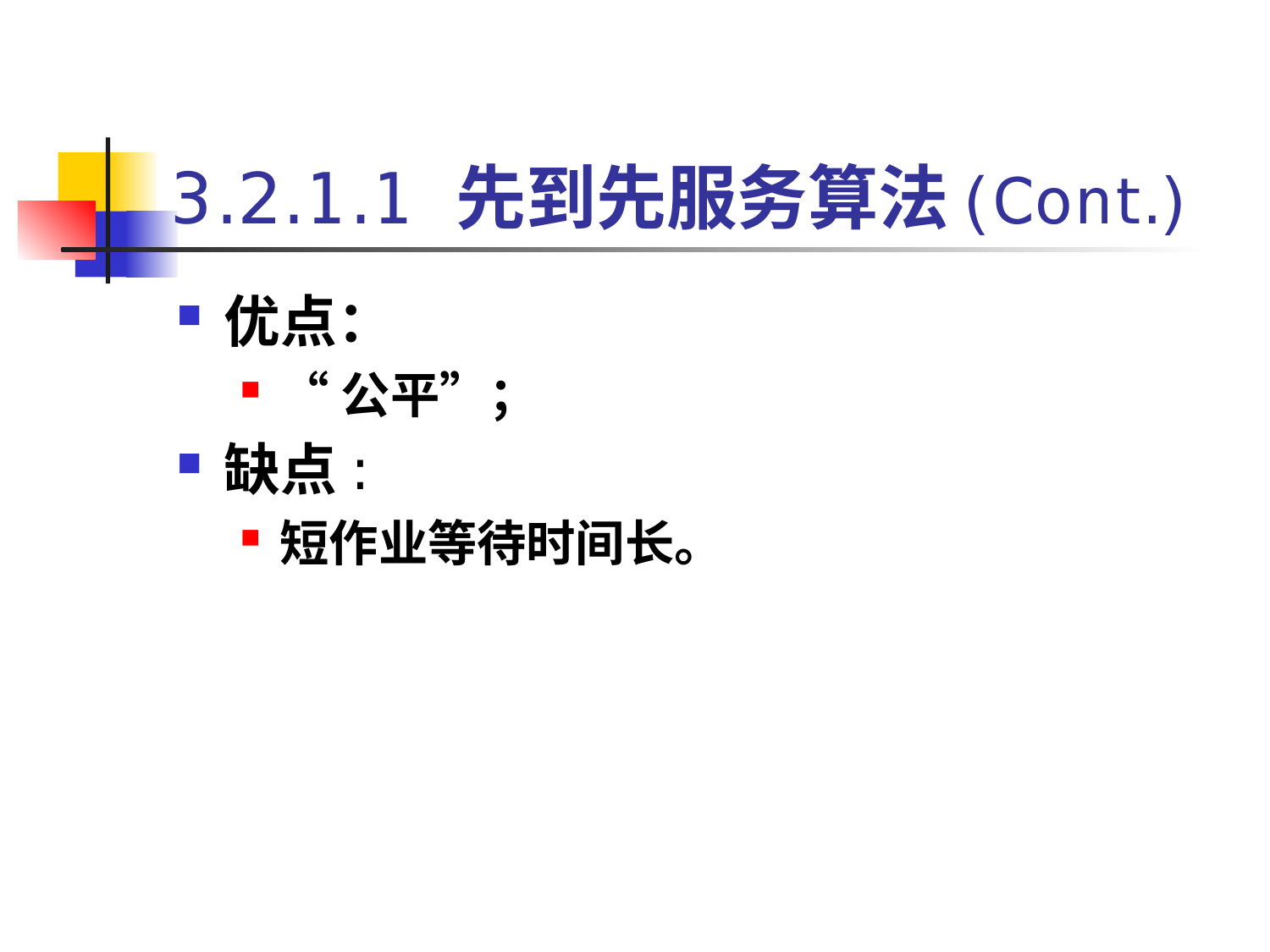

# 3.2.1.1 先到先服务算法(Cont.)
优点：
“公平”；
缺点:
短作业等待时间长。